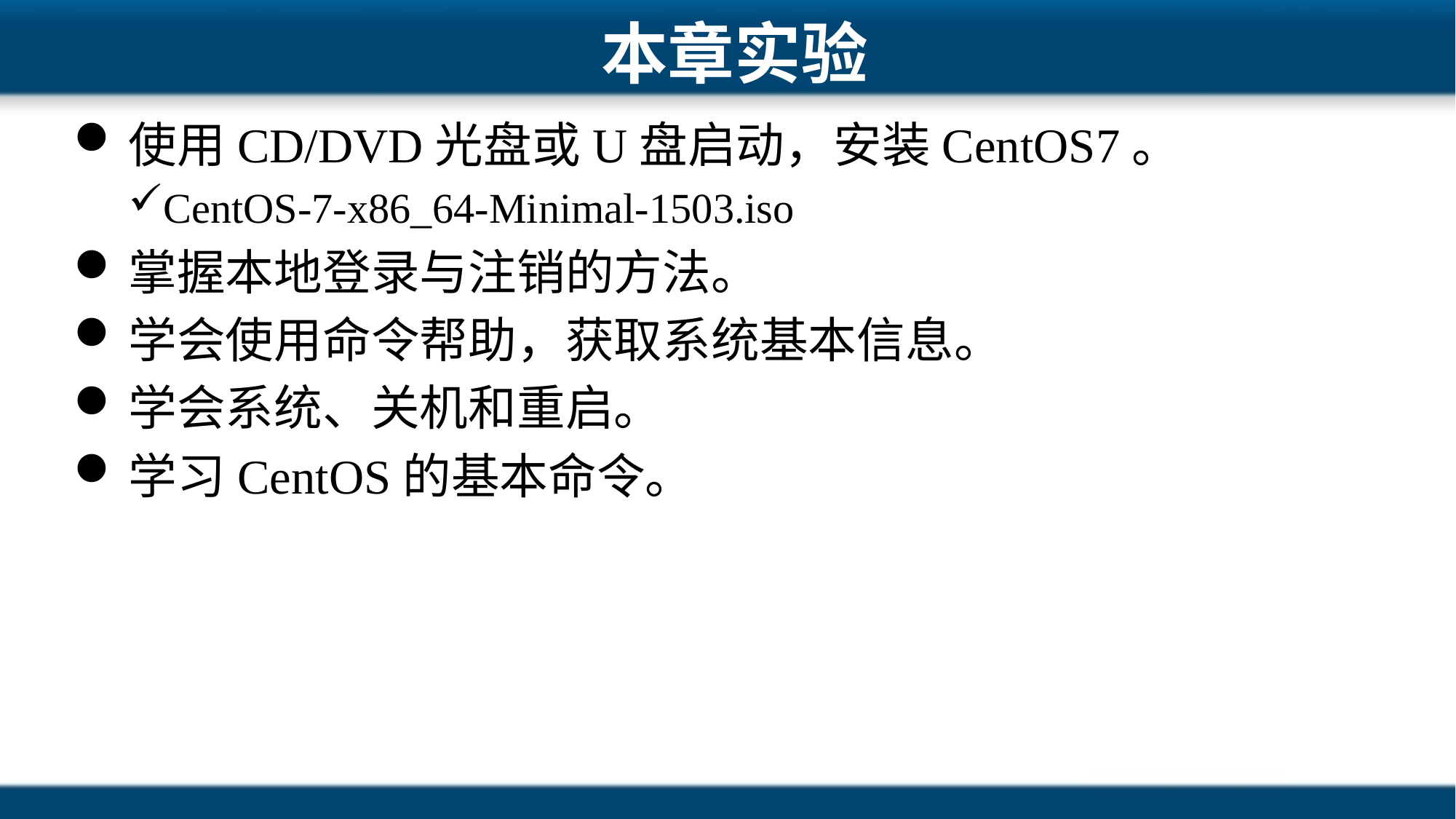

# 本章实验
使用CD/DVD光盘或U盘启动，安装CentOS7。
CentOS-7-x86_64-Minimal-1503.iso
掌握本地登录与注销的方法。
学会使用命令帮助，获取系统基本信息。
学会系统、关机和重启。
学习CentOS的基本命令。